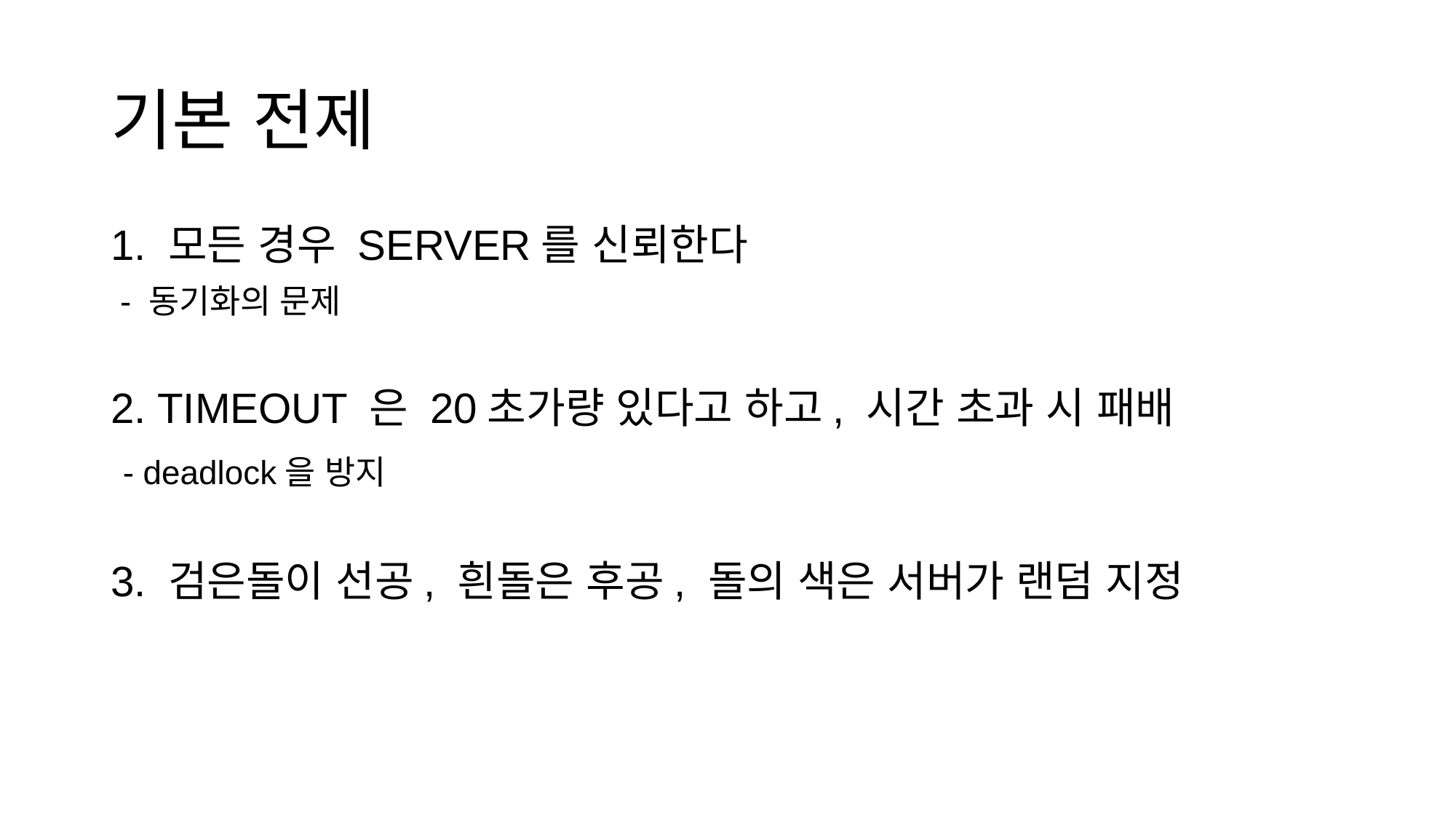

# 기본 전제
1. 모든 경우 SERVER를 신뢰한다
 - 동기화의 문제

2. TIMEOUT 은 20초가량 있다고 하고, 시간 초과 시 패배
 - deadlock을 방지

3. 검은돌이 선공, 흰돌은 후공, 돌의 색은 서버가 랜덤 지정